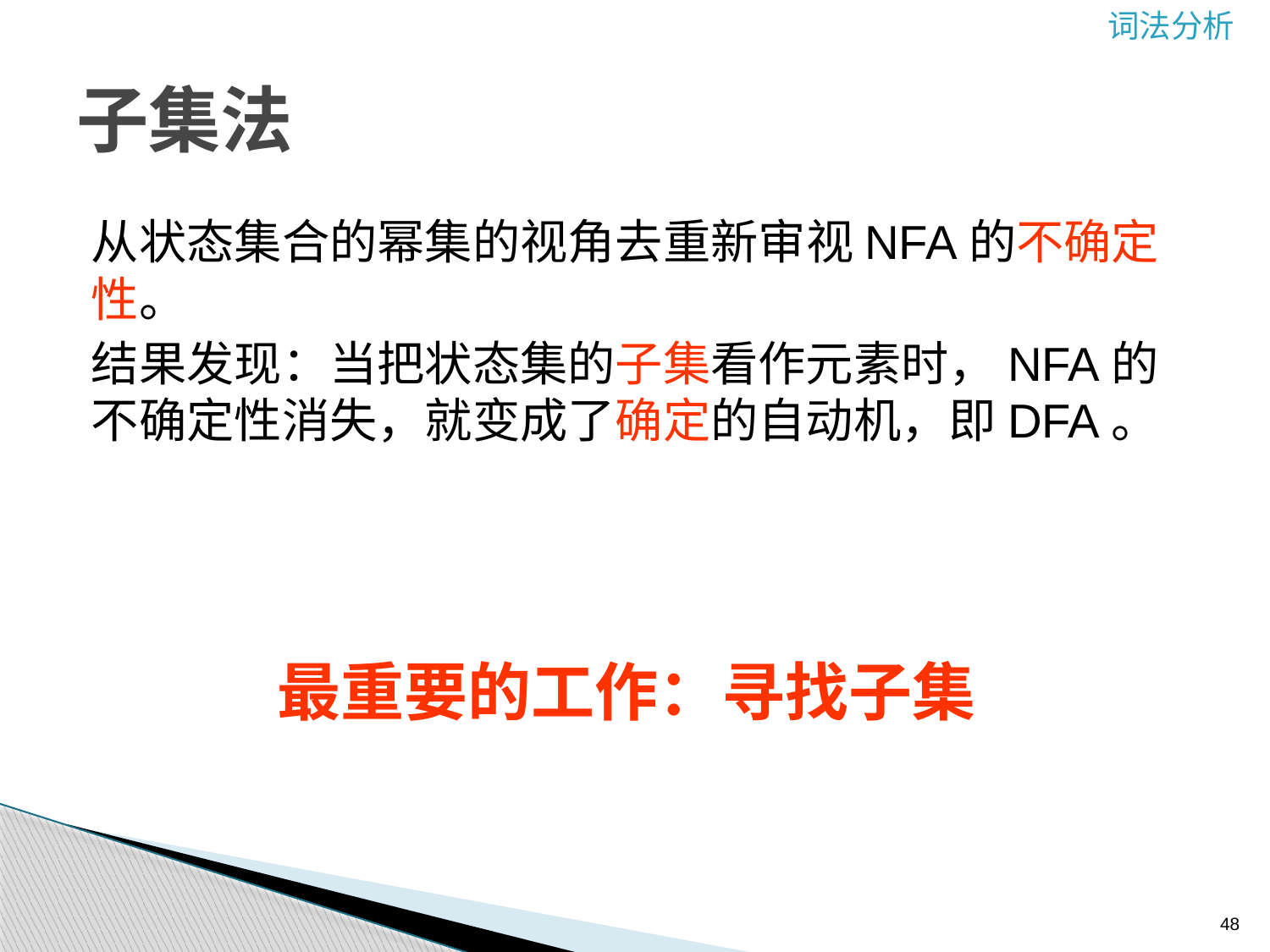

# 子集法
从状态集合的幂集的视角去重新审视NFA的不确定性。
结果发现：当把状态集的子集看作元素时，NFA的不确定性消失，就变成了确定的自动机，即DFA。

最重要的工作：寻找子集
48